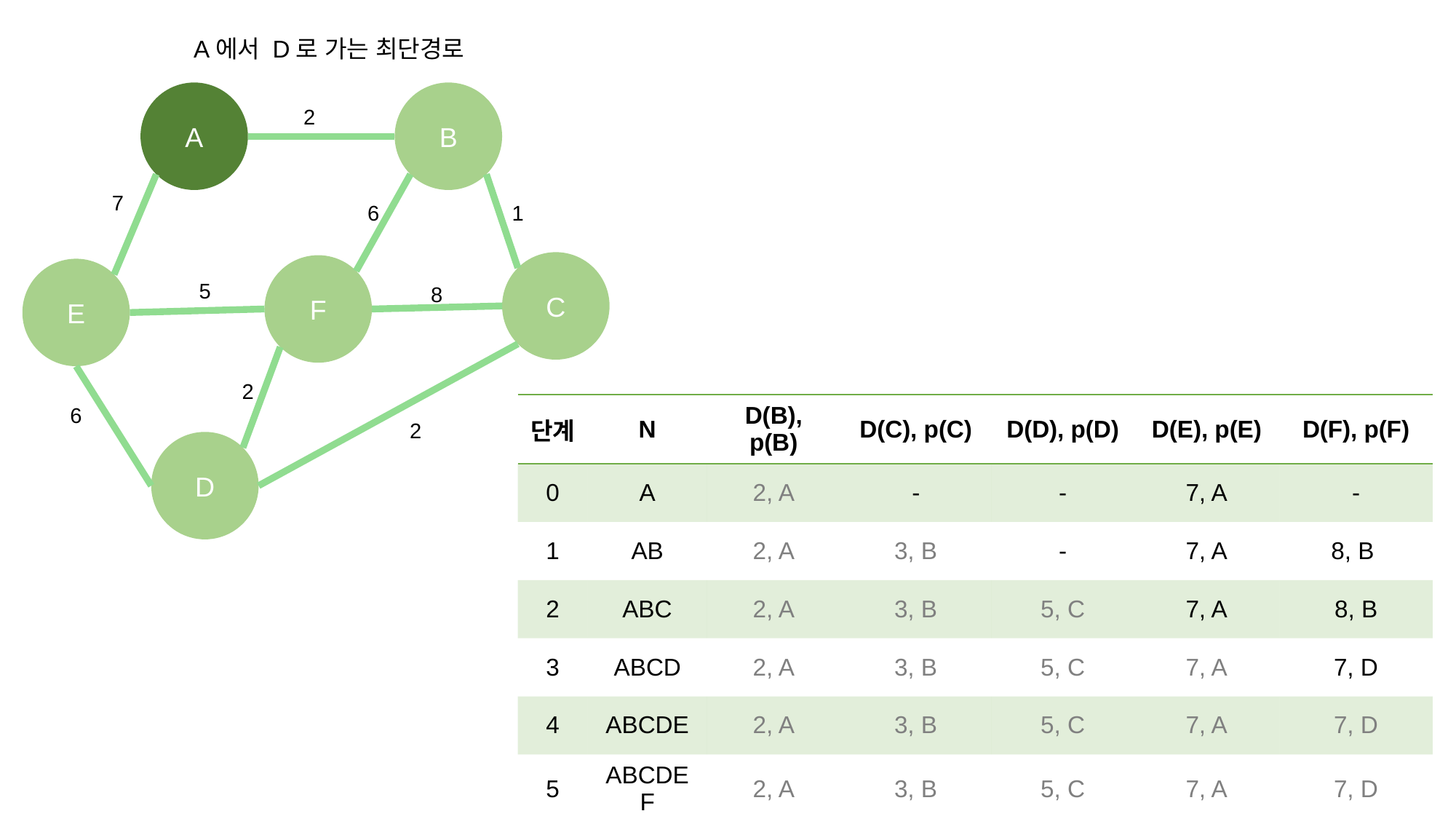

A에서 D로 가는 최단경로
A
B
2
7
6
1
C
F
E
5
8
2
6
2
D
| 단계 | N | D(B), p(B) | D(C), p(C) | D(D), p(D) | D(E), p(E) | D(F), p(F) |
| --- | --- | --- | --- | --- | --- | --- |
| 0 | A | 2, A | - | - | 7, A | - |
| 1 | AB | 2, A | 3, B | - | 7, A | 8, B |
| 2 | ABC | 2, A | 3, B | 5, C | 7, A | 8, B |
| 3 | ABCD | 2, A | 3, B | 5, C | 7, A | 7, D |
| 4 | ABCDE | 2, A | 3, B | 5, C | 7, A | 7, D |
| 5 | ABCDEF | 2, A | 3, B | 5, C | 7, A | 7, D |